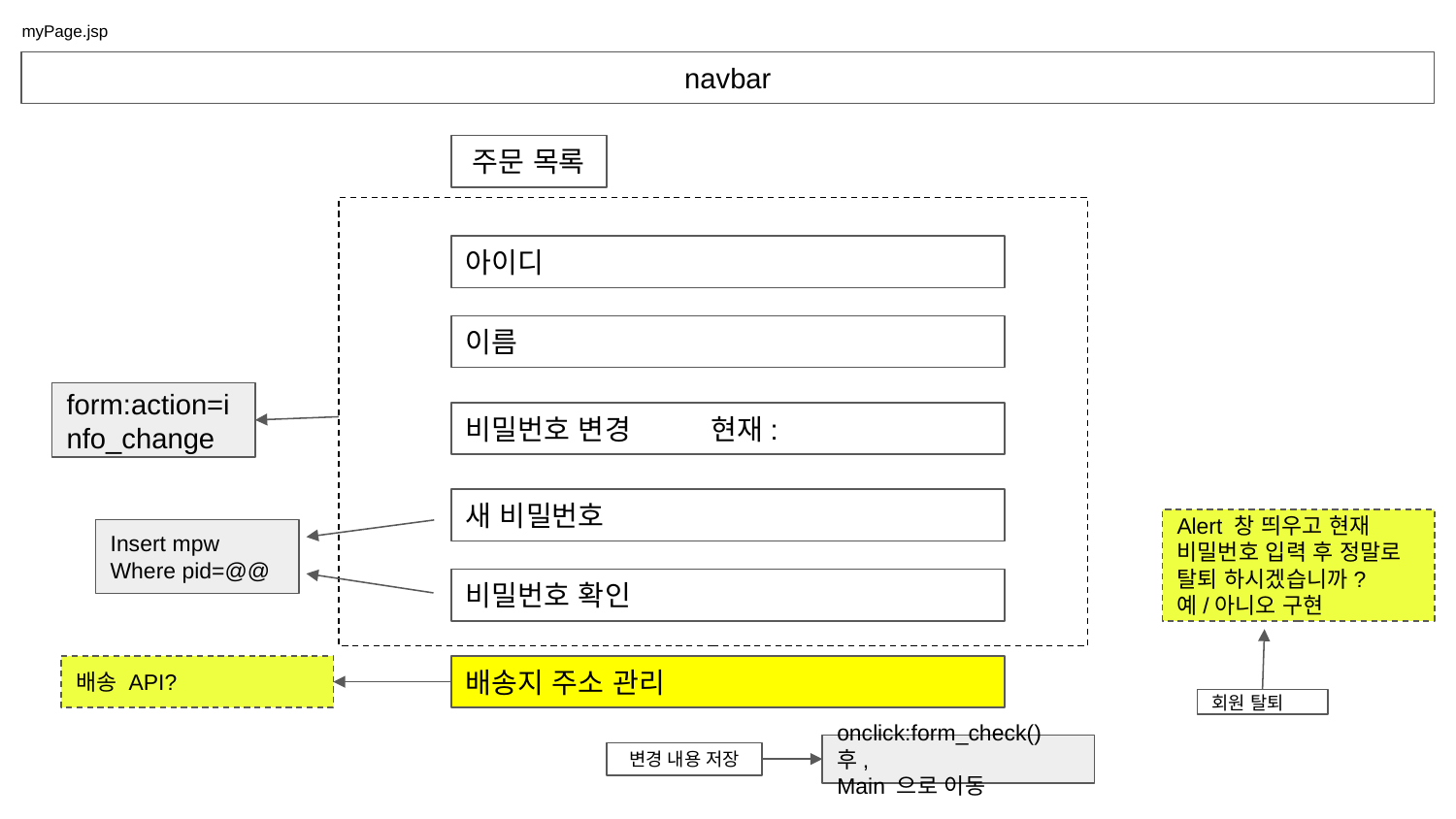

# myPage.jsp
navbar
주문 목록

아이디
이름
form:action=info_change
비밀번호 변경          현재:
새 비밀번호
Alert 창 띄우고 현재 비밀번호 입력 후 정말로
탈퇴 하시겠습니까? 예/아니오 구현
Insert mpw
Where pid=@@
비밀번호 확인
배송 API?
배송지 주소 관리
회원 탈퇴
onclick:form_check() 후,
Main 으로 이동
변경 내용 저장